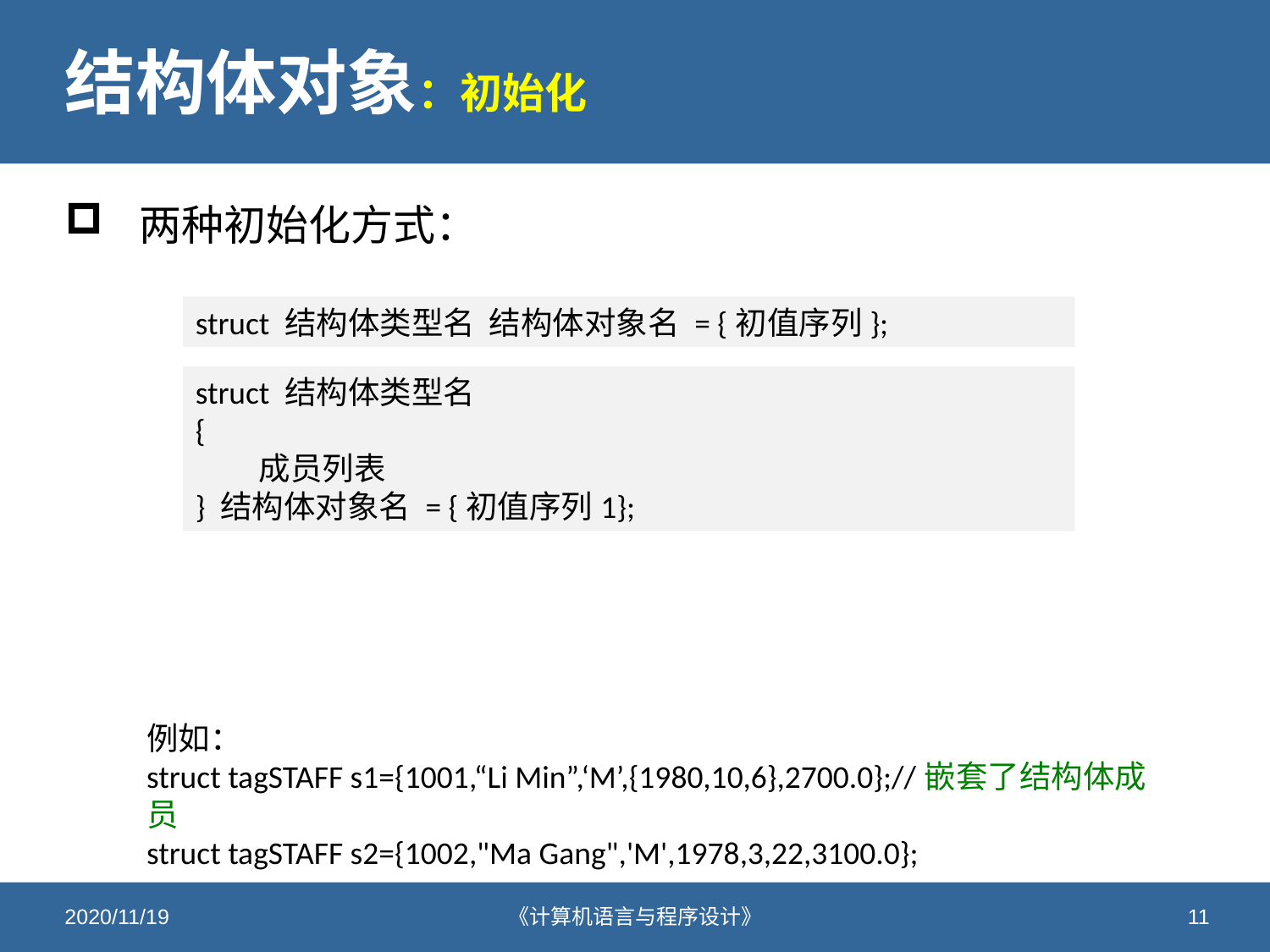

# 结构体对象：初始化
两种初始化方式：

struct 结构体类型名  结构体对象名 = {初值序列};
struct 结构体类型名
{
成员列表
} 结构体对象名 = {初值序列1};
例如：
struct tagSTAFF s1={1001,“Li Min”,‘M’,{1980,10,6},2700.0};//嵌套了结构体成员
struct tagSTAFF s2={1002,"Ma Gang",'M',1978,3,22,3100.0};
2020/11/19
《计算机语言与程序设计》
11